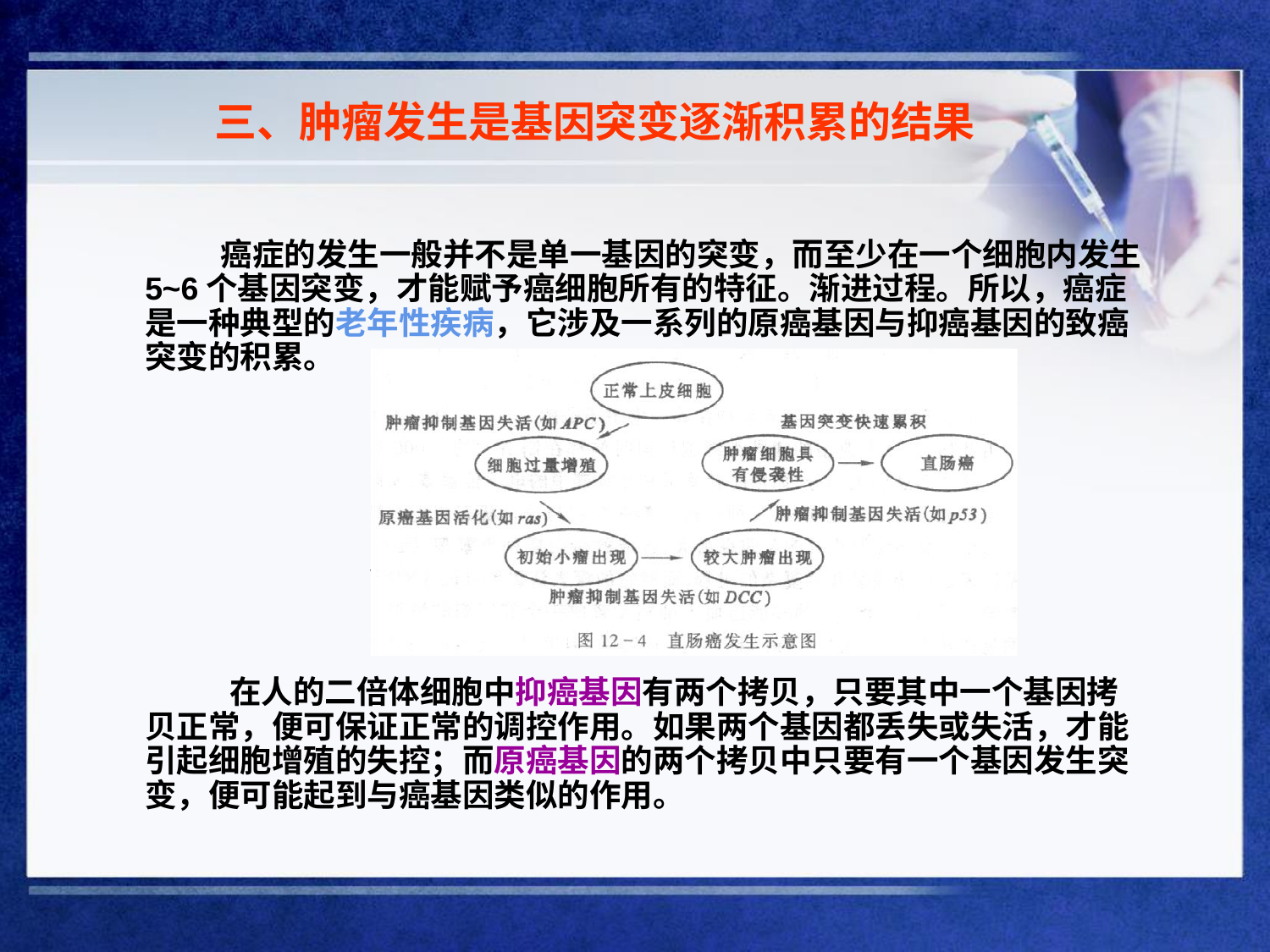

# 三、肿瘤发生是基因突变逐渐积累的结果
癌症的发生一般并不是单一基因的突变，而至少在一个细胞内发生 5~6个基因突变，才能赋予癌细胞所有的特征。渐进过程。所以，癌症 是一种典型的老年性疾病，它涉及一系列的原癌基因与抑癌基因的致癌 突变的积累。

在人的二倍体细胞中抑癌基因有两个拷贝，只要其中一个基因拷 贝正常，便可保证正常的调控作用。如果两个基因都丢失或失活，才能 引起细胞增殖的失控；而原癌基因的两个拷贝中只要有一个基因发生突 变，便可能起到与癌基因类似的作用。